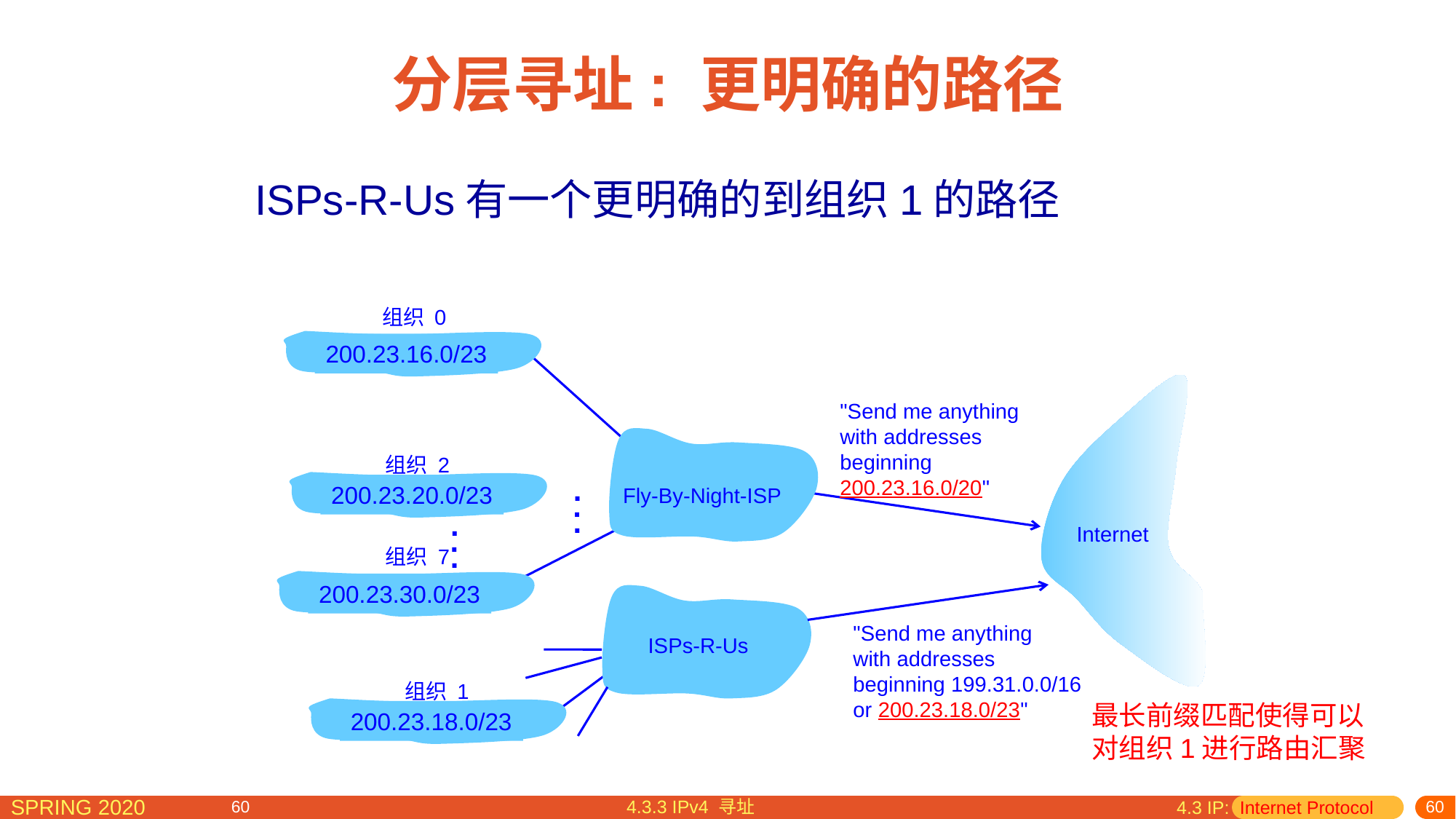

# 分层寻址: 更明确的路径
ISPs-R-Us有一个更明确的到组织1的路径
组织 0

200.23.16.0/23

"Send me anything
with addresses
beginning
200.23.16.0/20"

组织 2
.
.
.

200.23.20.0/23
Fly-By-Night-ISP

.
.
.
Internet

组织 7

200.23.30.0/23

"Send me anything
with addresses
beginning 199.31.0.0/16
or 200.23.18.0/23"
ISPs-R-Us

组织 1

最长前缀匹配使得可以
对组织1进行路由汇聚

200.23.18.0/23
4.3.3 IPv4 寻址
4.3 IP:  Internet Protocol